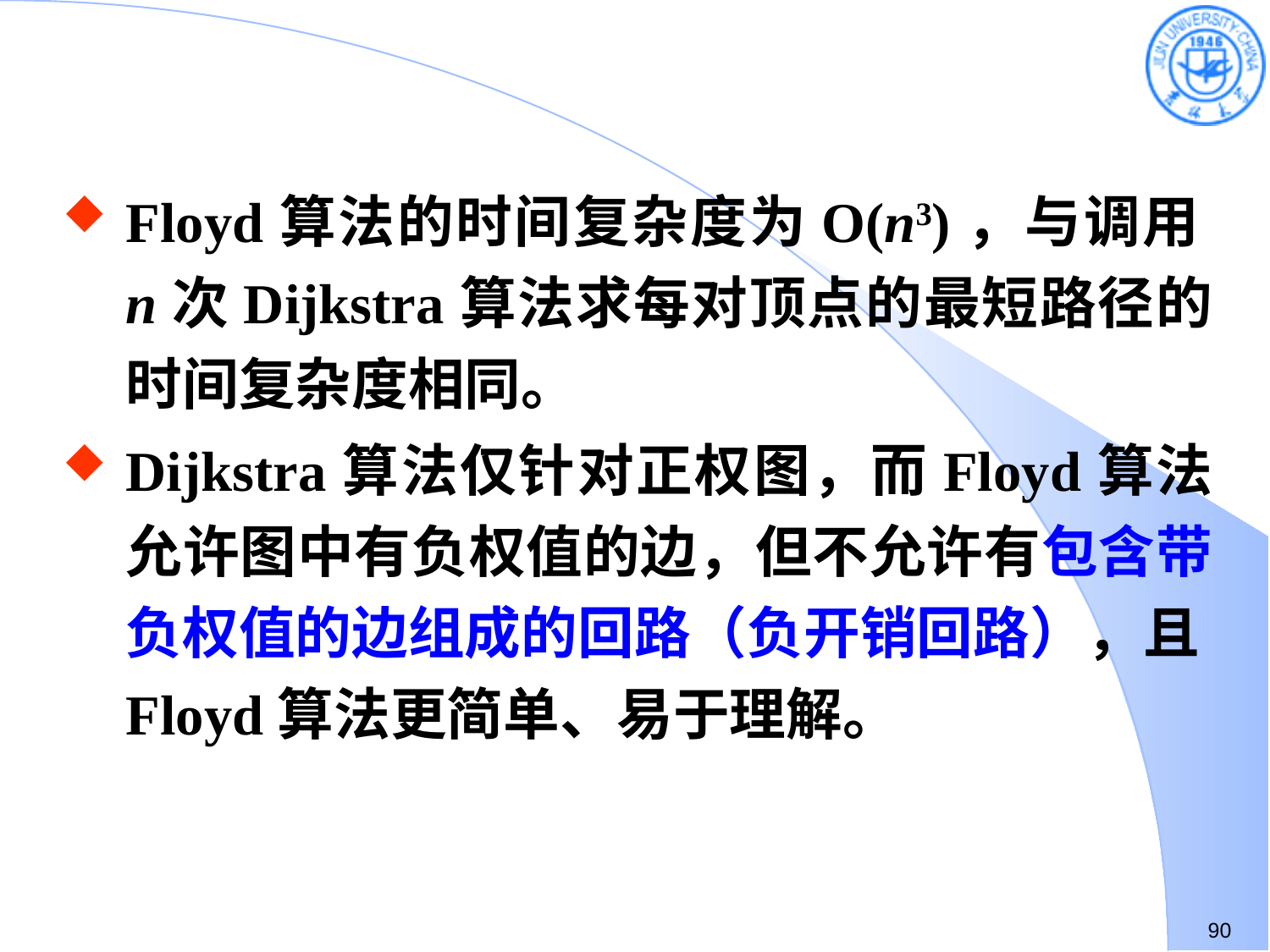

Floyd算法的时间复杂度为O(n3)，与调用n次Dijkstra算法求每对顶点的最短路径的时间复杂度相同。
Dijkstra算法仅针对正权图，而Floyd算法允许图中有负权值的边，但不允许有包含带负权值的边组成的回路（负开销回路），且Floyd算法更简单、易于理解。